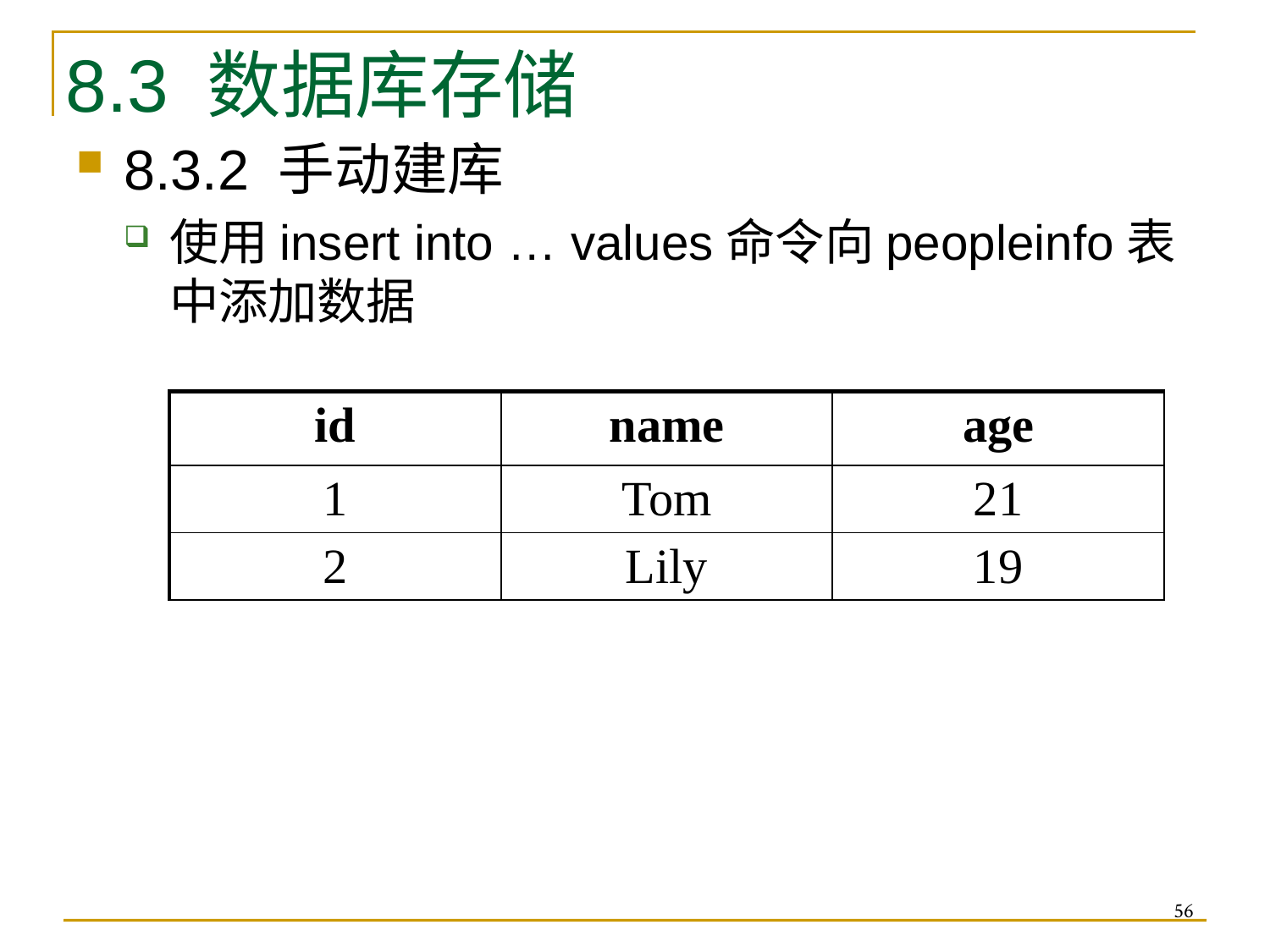

8.3 数据库存储
8.3.2 手动建库
使用insert into … values命令向peopleinfo表中添加数据
| id | name | age |
| --- | --- | --- |
| 1 | Tom | 21 |
| 2 | Lily | 19 |
56